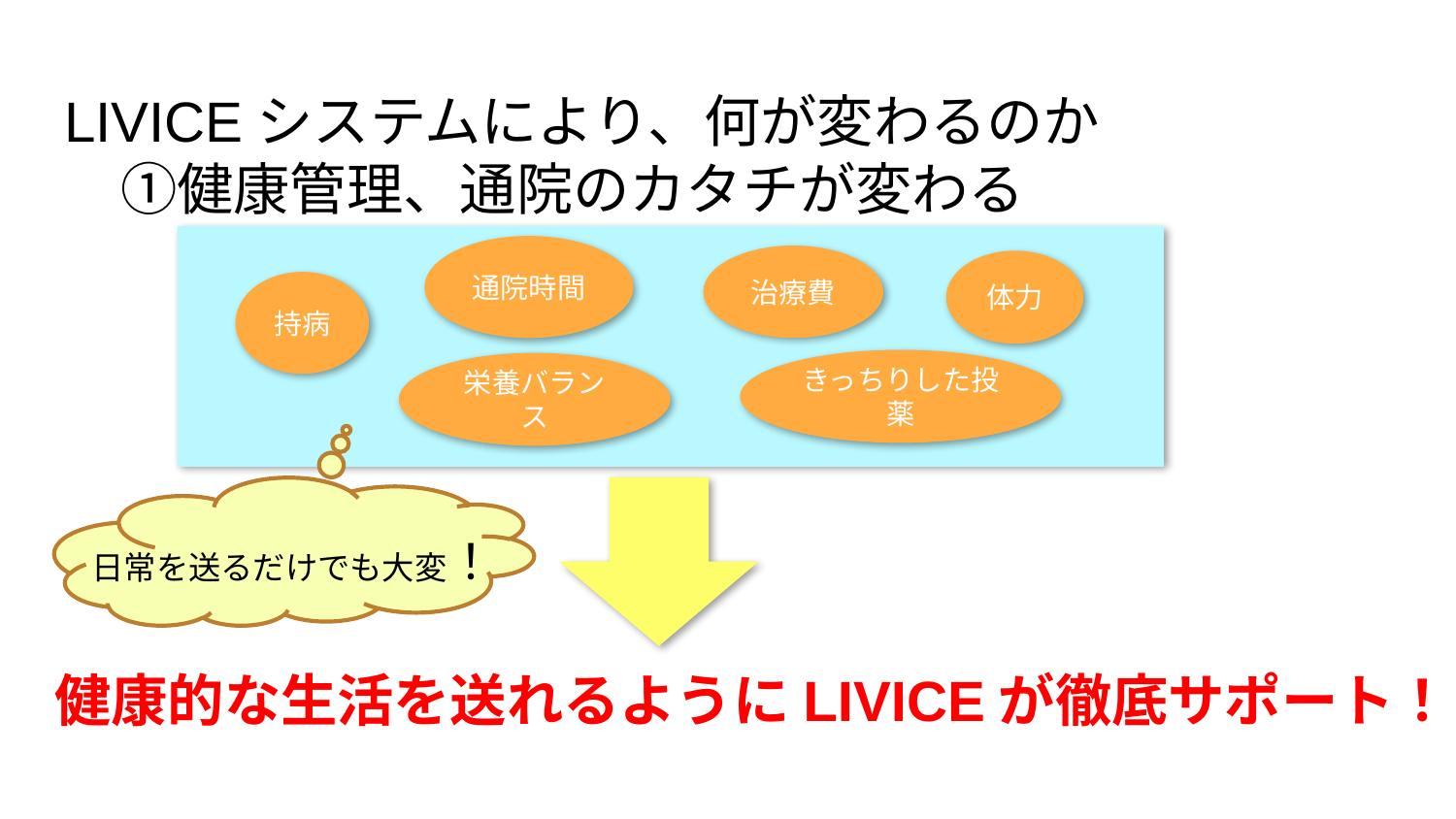

# LIVICEシステムにより、何が変わるのか
　①健康管理、通院のカタチが変わる

通院時間
治療費
体力
持病
きっちりした投薬
栄養バランス

日常を送るだけでも大変！
健康的な生活を送れるようにLIVICEが徹底サポート！